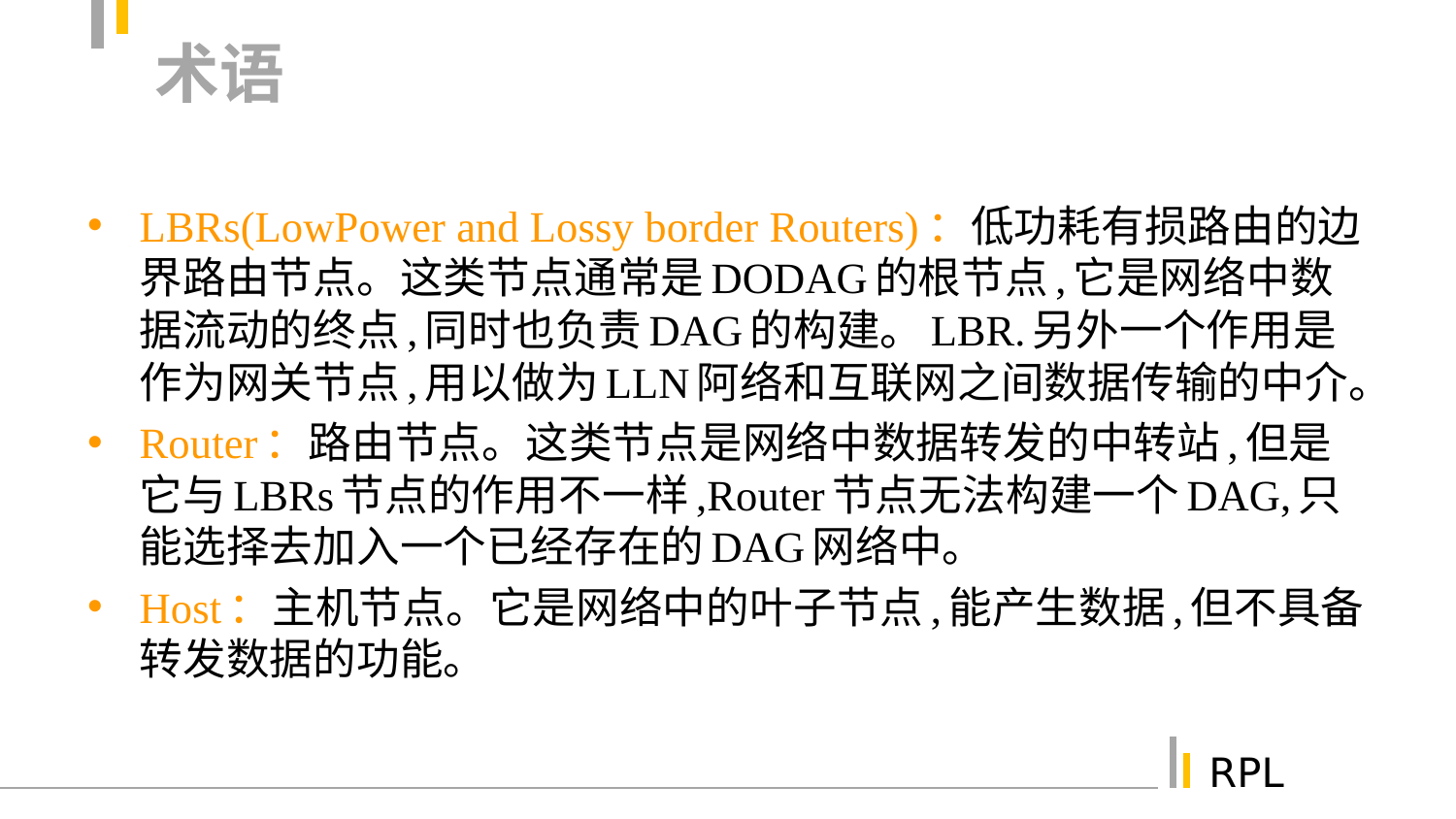

# 术语
LBRs(LowPower and Lossy border Routers)：低功耗有损路由的边界路由节点。这类节点通常是DODAG的根节点,它是网络中数据流动的终点,同时也负责DAG的构建。LBR.另外一个作用是作为网关节点,用以做为LLN阿络和互联网之间数据传输的中介。
Router：路由节点。这类节点是网络中数据转发的中转站,但是它与LBRs节点的作用不一样,Router节点无法构建一个DAG,只能选择去加入一个已经存在的DAG网络中。
Host：主机节点。它是网络中的叶子节点,能产生数据,但不具备转发数据的功能。